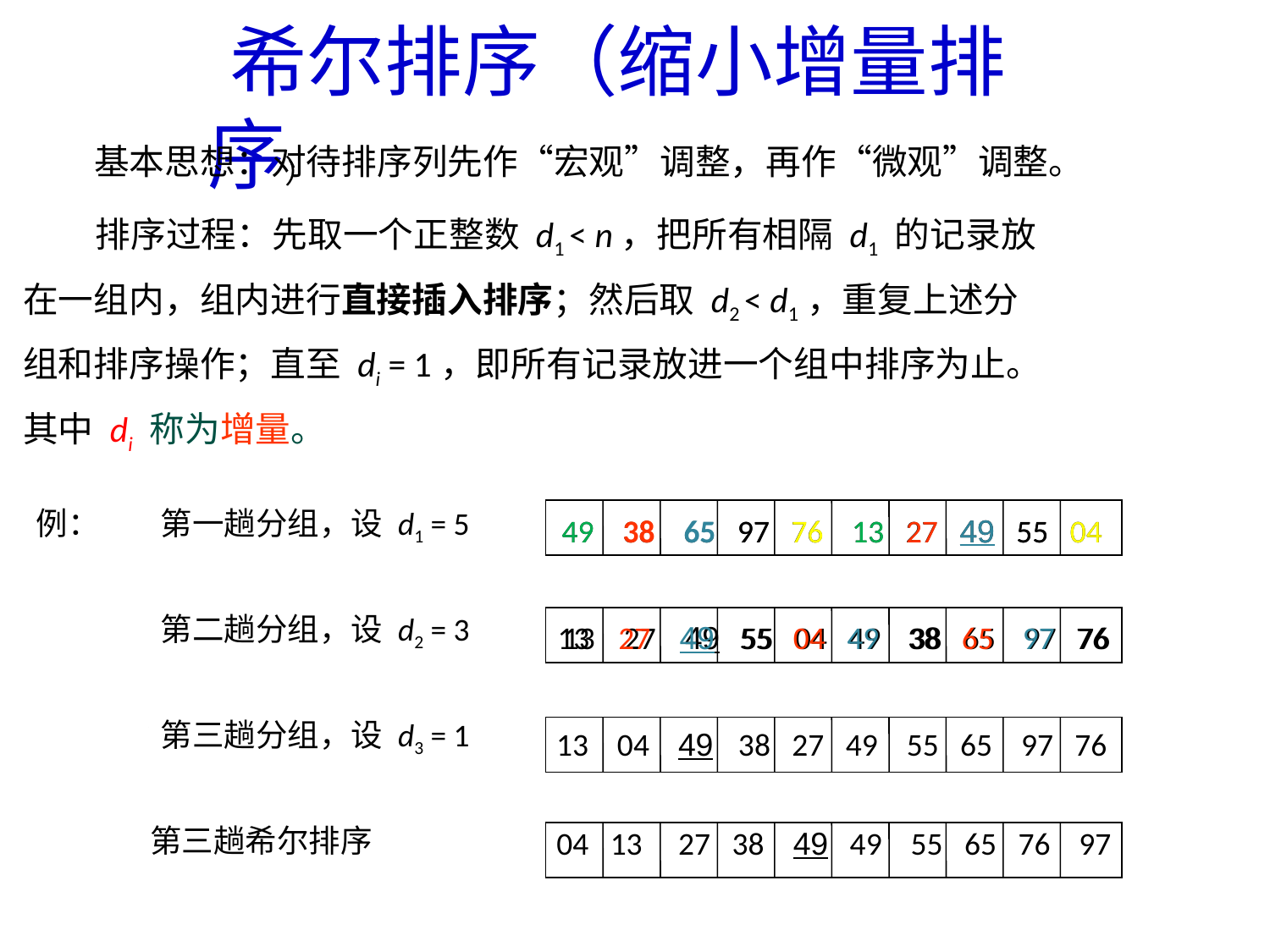

希尔排序（缩小增量排序）
        基本思想：对待排序列先作“宏观”调整，再作“微观”调整。
         排序过程：先取一个正整数 d1 < n，把所有相隔 d1 的记录放
在一组内，组内进行直接插入排序；然后取 d2 < d1，重复上述分
组和排序操作；直至 di = 1，即所有记录放进一个组中排序为止。
其中 di 称为增量。
例：
第一趟分组，设 d1 = 5

49    38    65   97   76    13   27   49   55   04
49    38    65   97   76    13   27   49   55   04
第一趟希尔排序
第二趟分组，设 d2 = 3

 13    27    49   55   04   49    38   65    97   76
13    27    49   55   04   49    38   65    97   76
第二趟希尔排序
第三趟分组，设 d3 = 1

13    04    49   38   27   49    55   65    97   76
第三趟希尔排序

04   13     27   38    49   49    55   65   76    97